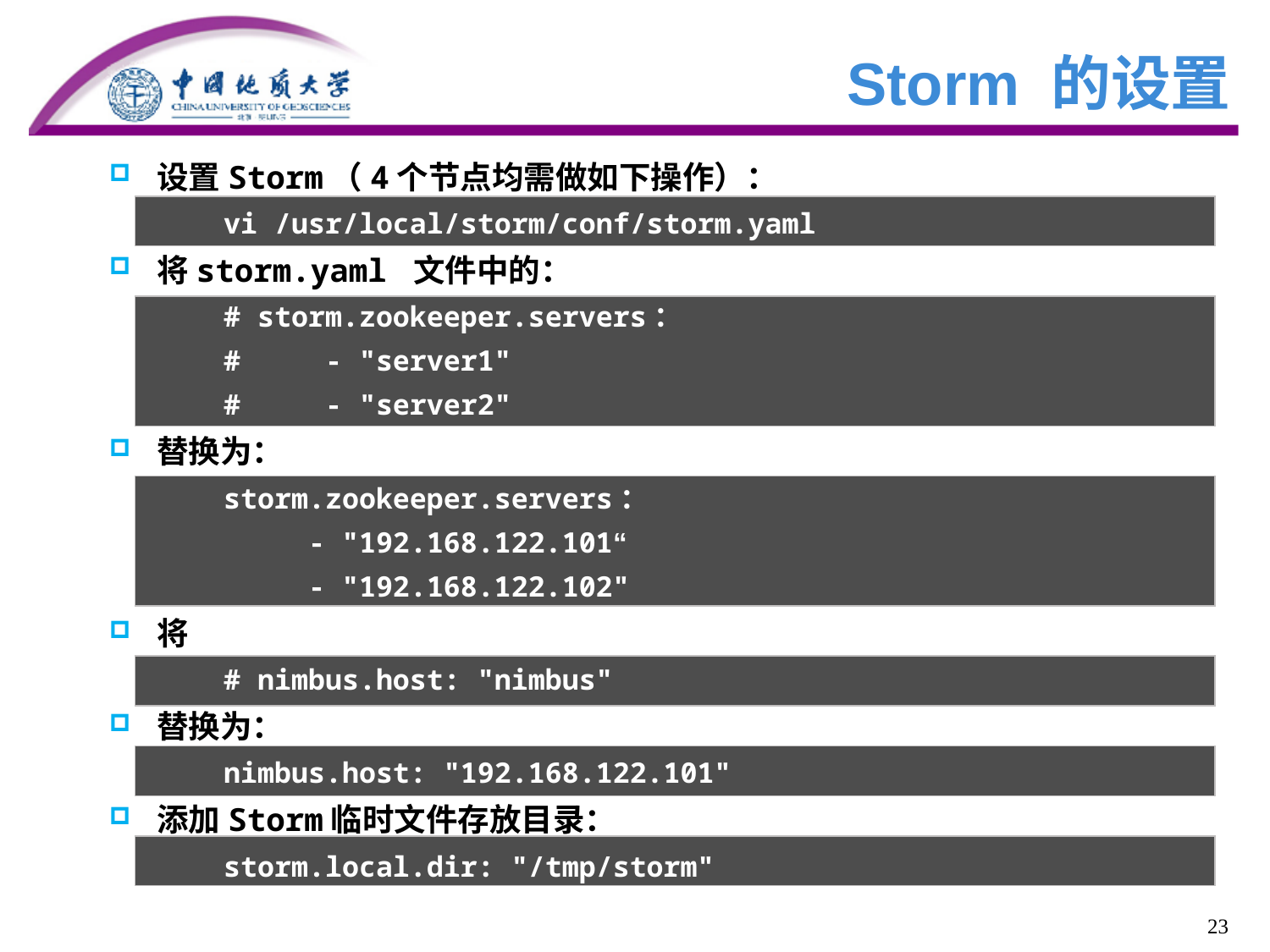

# Storm 的设置
设置Storm（4个节点均需做如下操作）：
   vi /usr/local/storm/conf/storm.yaml
将storm.yaml 文件中的：
   # storm.zookeeper.servers：
   #     - "server1"
   #     - "server2"
替换为：
   storm.zookeeper.servers：
        - "192.168.122.101“
        - "192.168.122.102"
将
   # nimbus.host: "nimbus"
替换为：
   nimbus.host: "192.168.122.101"
添加Storm临时文件存放目录：
   storm.local.dir: "/tmp/storm"